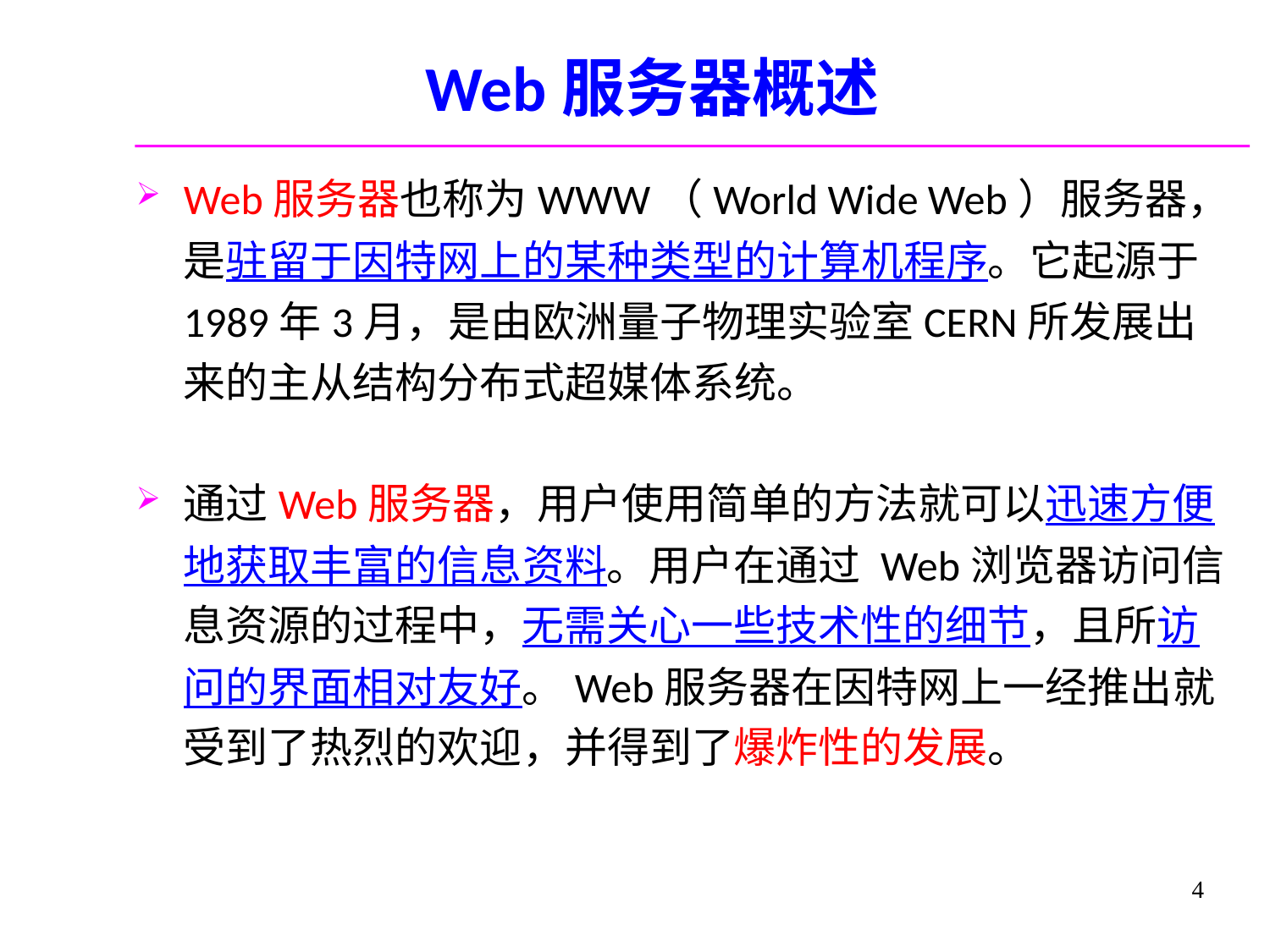

# Web服务器概述
Web服务器也称为WWW（World Wide Web）服务器，是驻留于因特网上的某种类型的计算机程序。它起源于1989年3月，是由欧洲量子物理实验室CERN所发展出来的主从结构分布式超媒体系统。

通过Web服务器，用户使用简单的方法就可以迅速方便地获取丰富的信息资料。用户在通过 Web浏览器访问信息资源的过程中，无需关心一些技术性的细节，且所访问的界面相对友好。Web服务器在因特网上一经推出就受到了热烈的欢迎，并得到了爆炸性的发展。
4